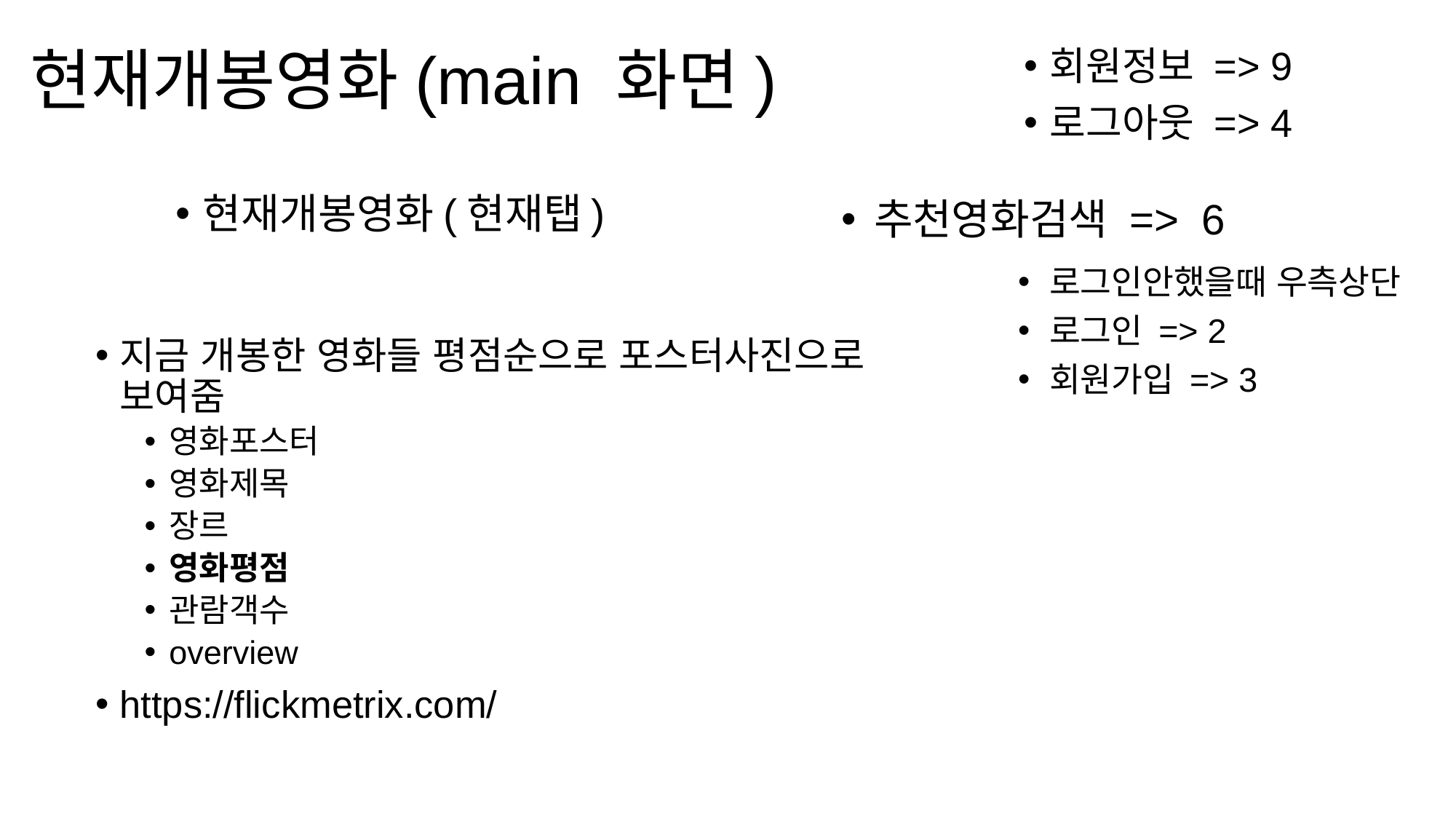

# 현재개봉영화(main 화면)
회원정보 => 9
로그아웃 => 4

현재개봉영화(현재탭)

추천영화검색 =>	6

로그인안했을때 우측상단
로그인 => 2
회원가입 => 3

지금 개봉한 영화들 평점순으로 포스터사진으로 보여줌
영화포스터
영화제목
장르
영화평점
관람객수
overview
https://flickmetrix.com/